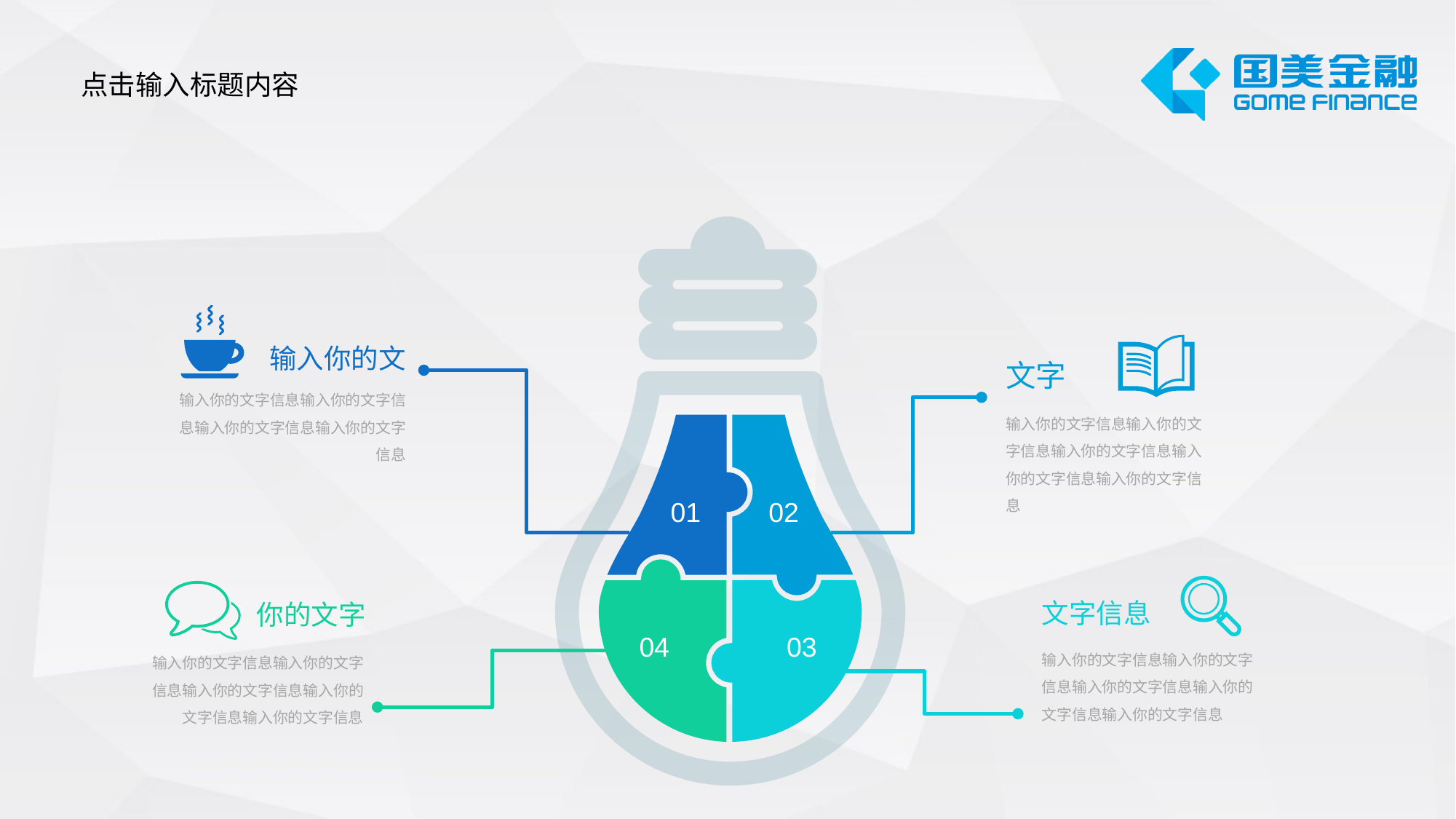

点击输入标题内容

输入你的文
输入你的文字信息输入你的文字信息输入你的文字信息输入你的文字信息

文字
输入你的文字信息输入你的文字信息输入你的文字信息输入你的文字信息输入你的文字信息

02

01

04

文字信息
输入你的文字信息输入你的文字信息输入你的文字信息输入你的文字信息输入你的文字信息

03

你的文字
输入你的文字信息输入你的文字信息输入你的文字信息输入你的文字信息输入你的文字信息